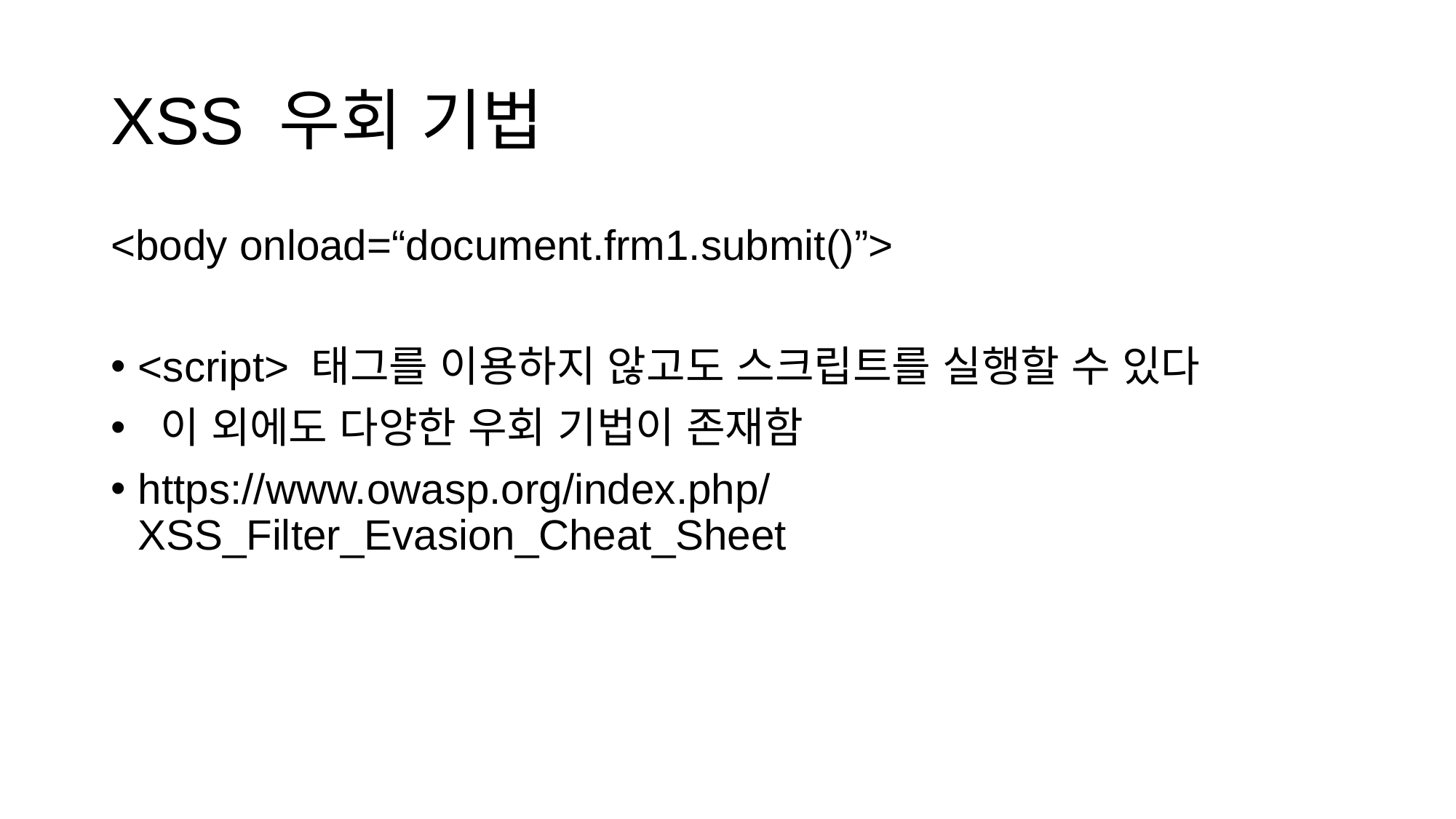

# XSS 우회 기법
<body onload=“document.frm1.submit()”>

<script> 태그를 이용하지 않고도 스크립트를 실행할 수 있다
 이 외에도 다양한 우회 기법이 존재함
https://www.owasp.org/index.php/XSS_Filter_Evasion_Cheat_Sheet